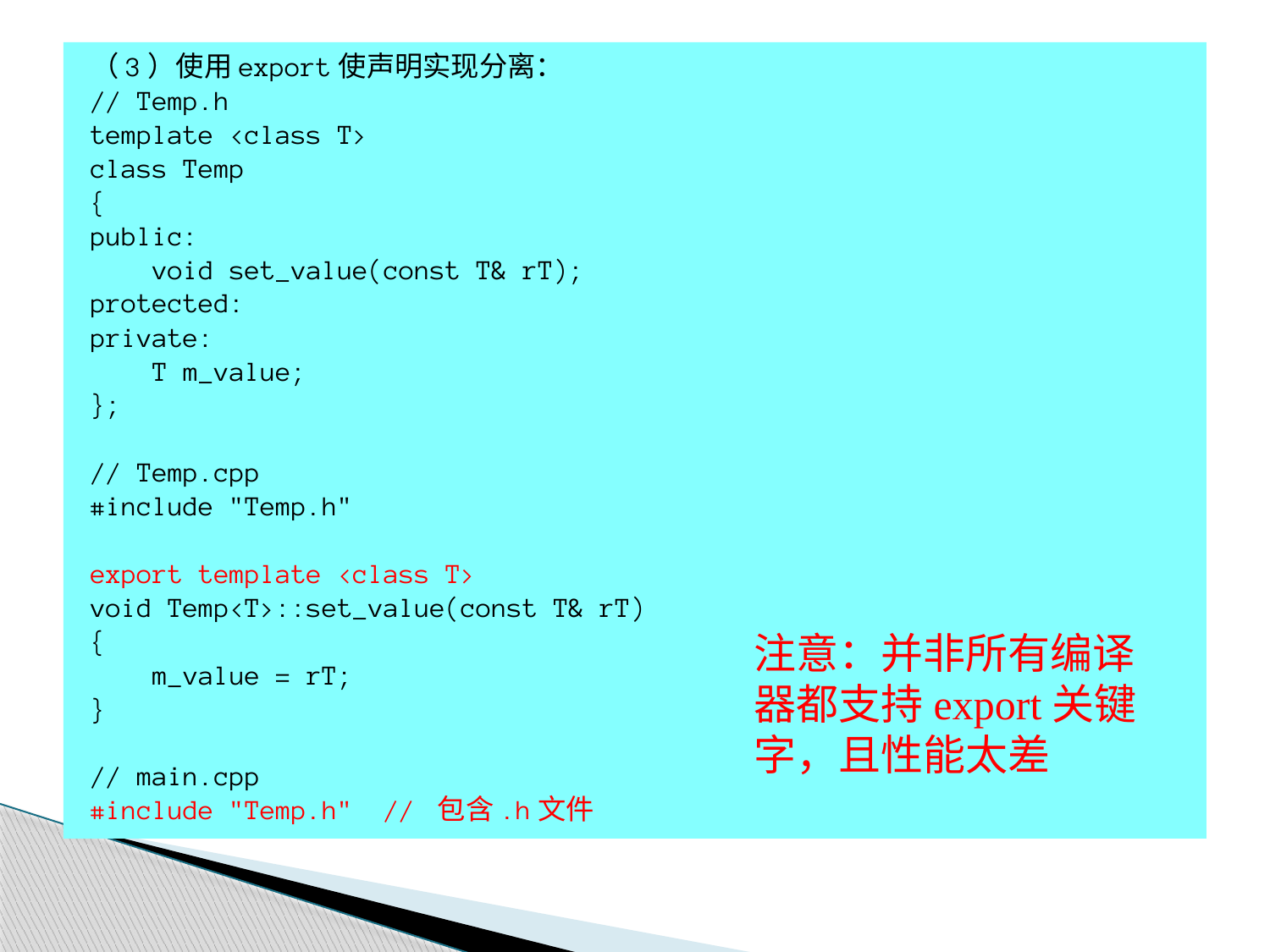

（3）使用export使声明实现分离：
// Temp.h
template <class T>
class Temp
{
public:
    void set_value(const T& rT);
protected:
private:
    T m_value;
};

// Temp.cpp
#include "Temp.h"

export template <class T>
void Temp<T>::set_value(const T& rT)
{
    m_value = rT;
}

// main.cpp
#include "Temp.h"  // 包含.h文件
注意：并非所有编译器都支持export关键字，且性能太差